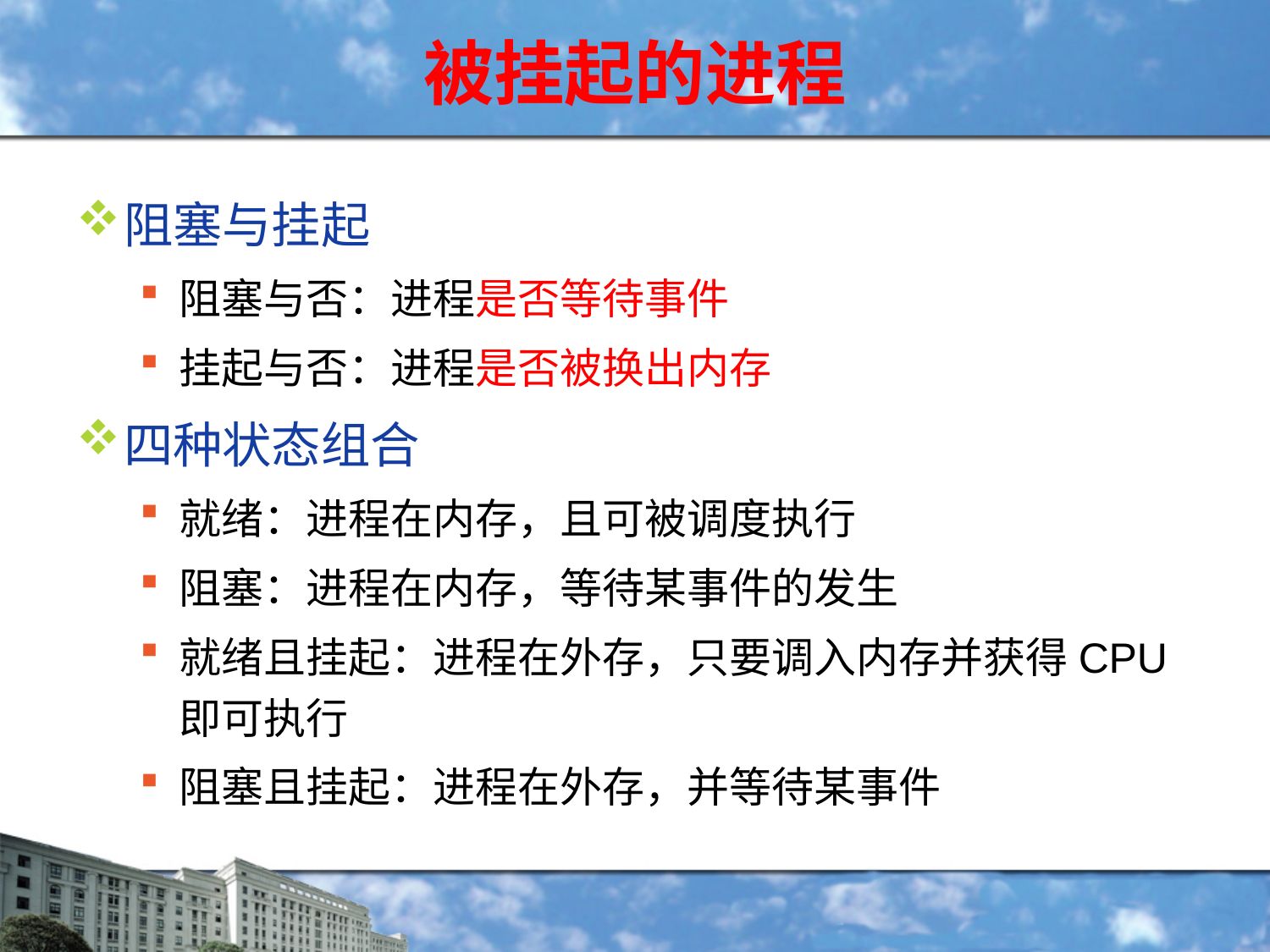

# 被挂起的进程
阻塞与挂起
阻塞与否：进程是否等待事件
挂起与否：进程是否被换出内存
四种状态组合
就绪：进程在内存，且可被调度执行
阻塞：进程在内存，等待某事件的发生
就绪且挂起：进程在外存，只要调入内存并获得CPU即可执行
阻塞且挂起：进程在外存，并等待某事件